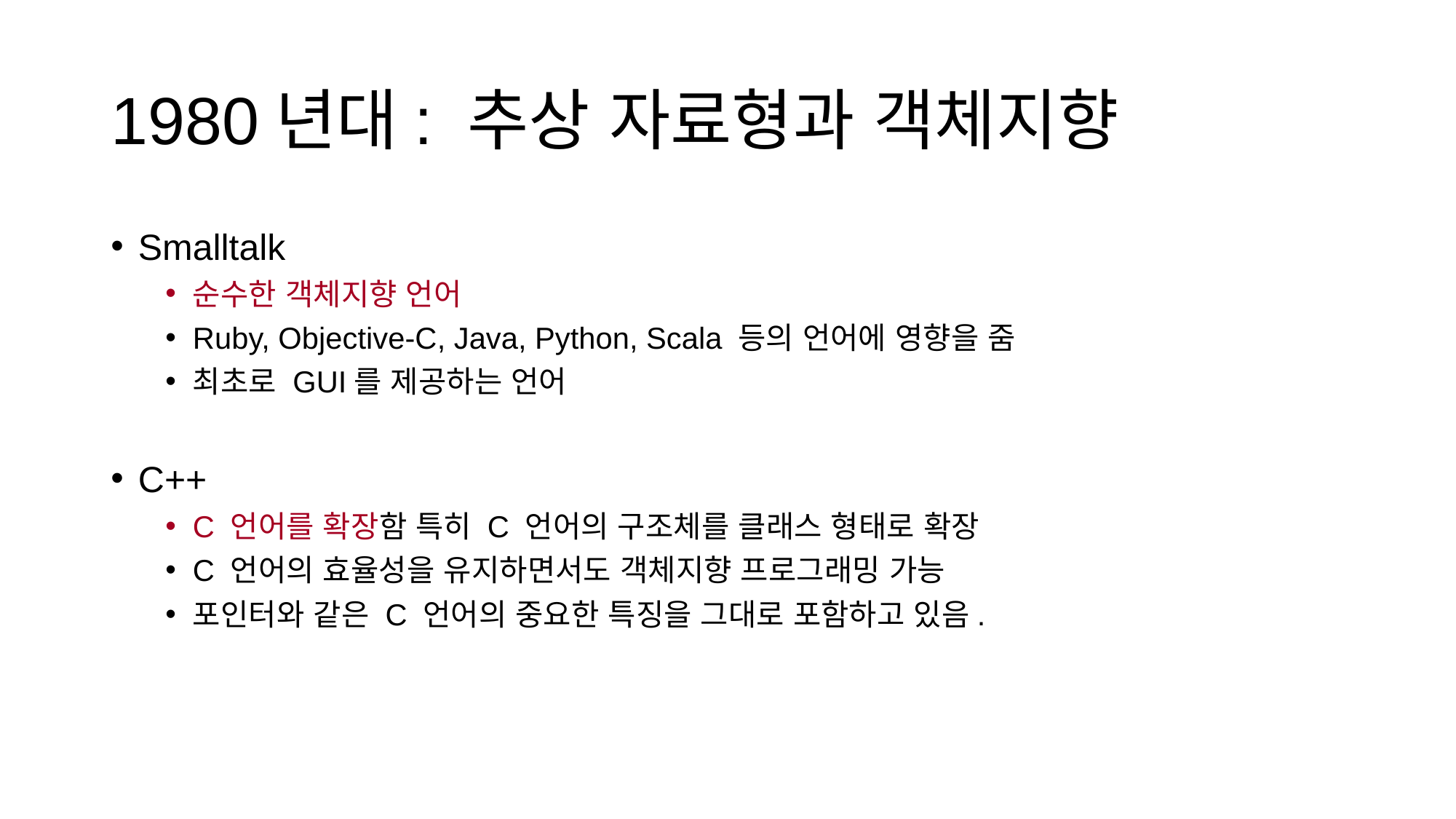

# 1980년대: 추상 자료형과 객체지향
Smalltalk
순수한 객체지향 언어
Ruby, Objective-C, Java, Python, Scala 등의 언어에 영향을 줌
최초로 GUI를 제공하는 언어

C++
C 언어를 확장함 특히 C 언어의 구조체를 클래스 형태로 확장
C 언어의 효율성을 유지하면서도 객체지향 프로그래밍 가능
포인터와 같은 C 언어의 중요한 특징을 그대로 포함하고 있음.